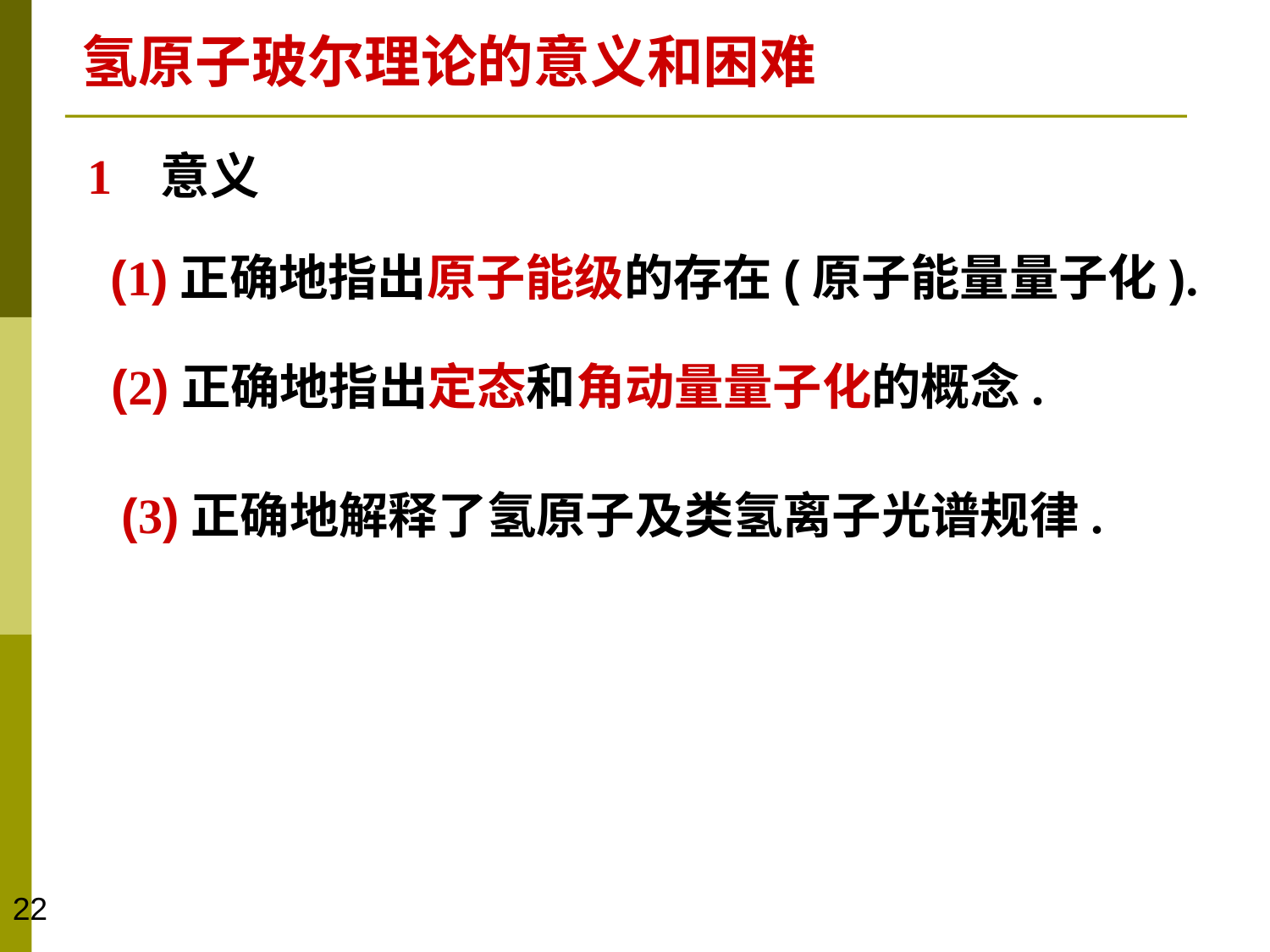

氢原子玻尔理论的意义和困难
1   意义
 (1)正确地指出原子能级的存在(原子能量量子化).
(2)正确地指出定态和角动量量子化的概念.
(3)正确地解释了氢原子及类氢离子光谱规律.
22